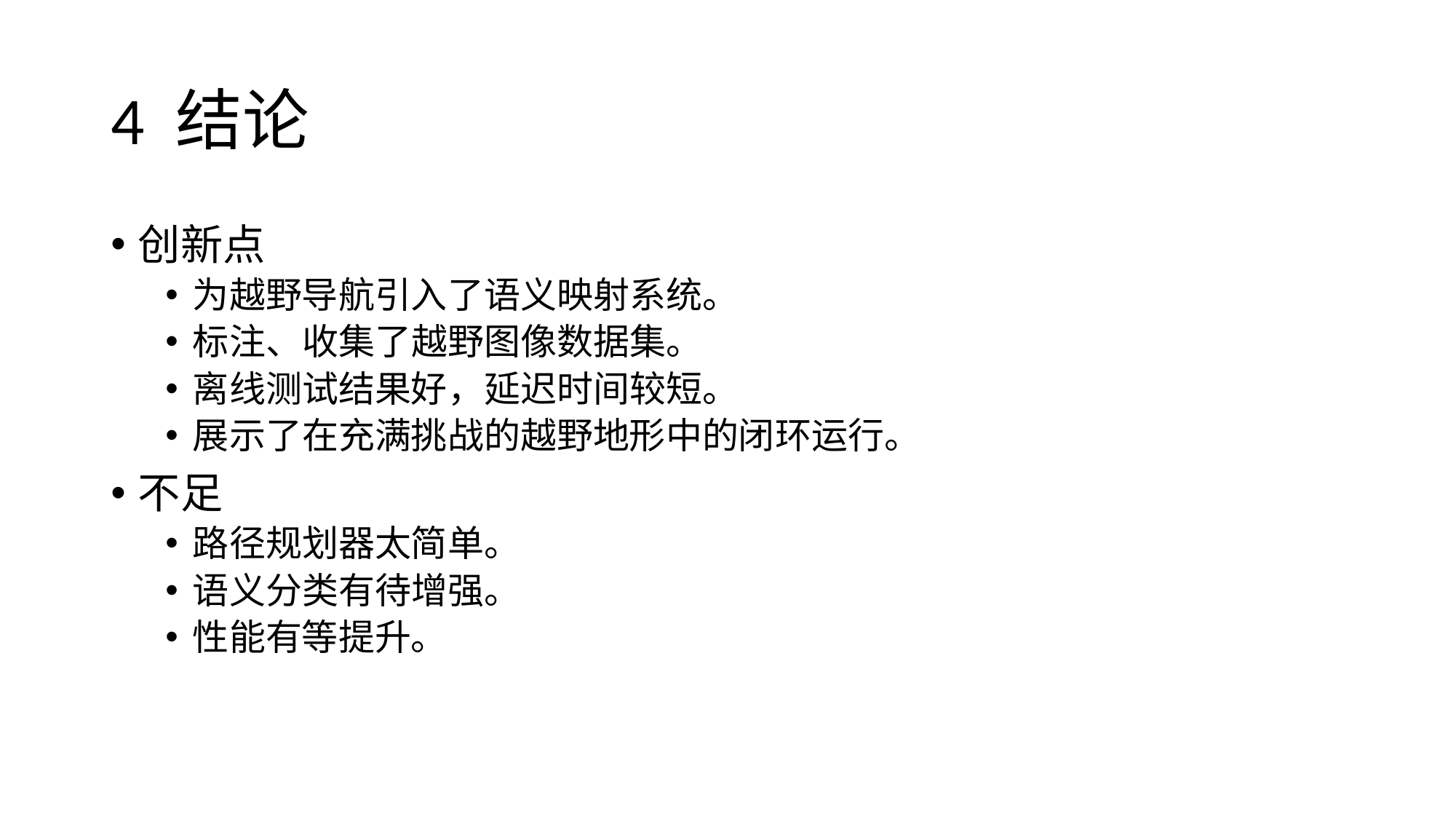

# 4 结论
创新点
为越野导航引入了语义映射系统。
标注、收集了越野图像数据集。
离线测试结果好，延迟时间较短。
展示了在充满挑战的越野地形中的闭环运行。
不足
路径规划器太简单。
语义分类有待增强。
性能有等提升。